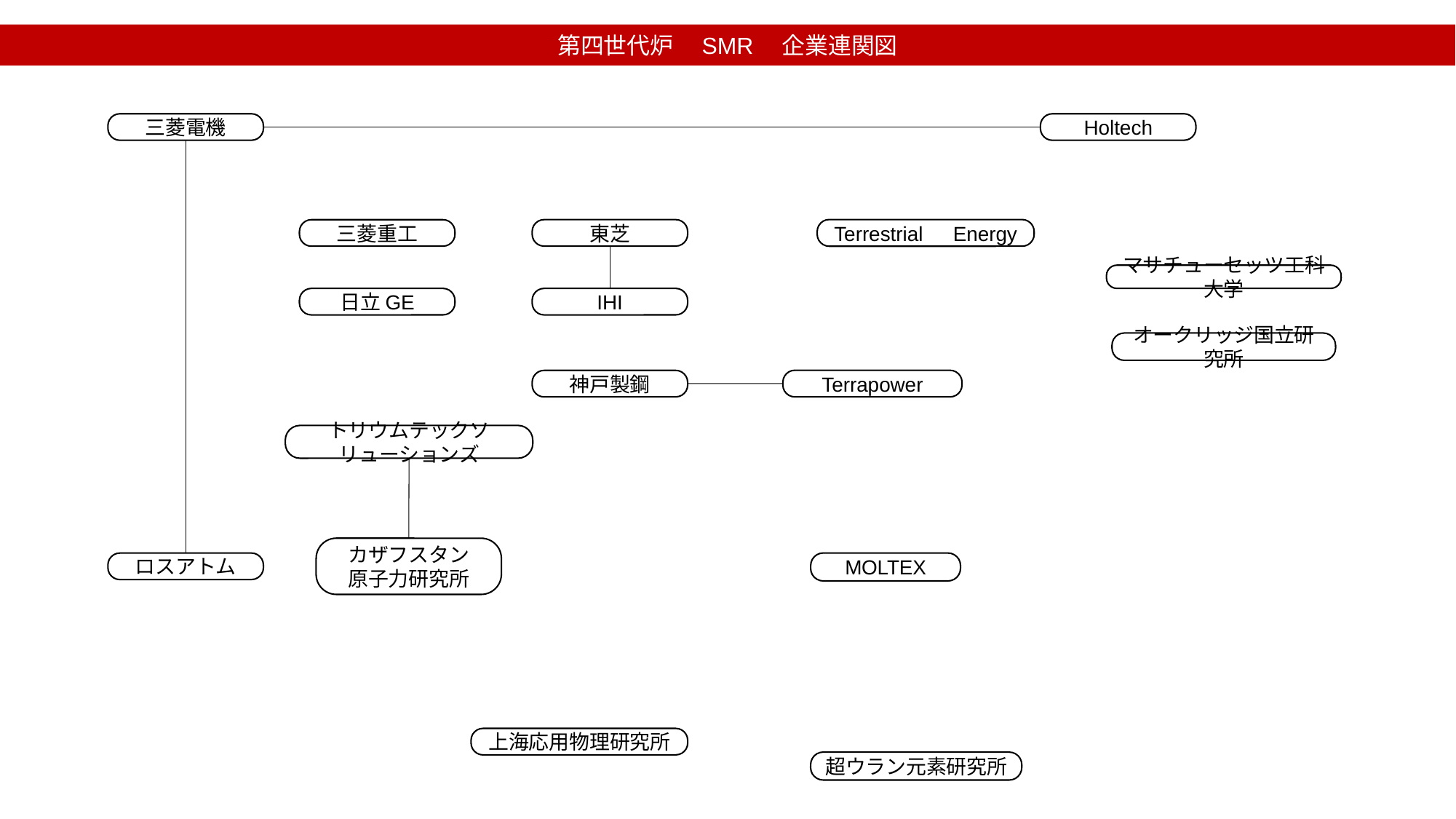

第四世代炉　SMR　企業連関図
三菱電機
Holtech
Terrestrial　Energy
東芝
三菱重工
マサチューセッツ工科大学
日立GE
IHI
オークリッジ国立研究所
Terrapower
神戸製鋼
トリウムテックソリューションズ
カザフスタン
原子力研究所
ロスアトム
MOLTEX
上海応用物理研究所
超ウラン元素研究所